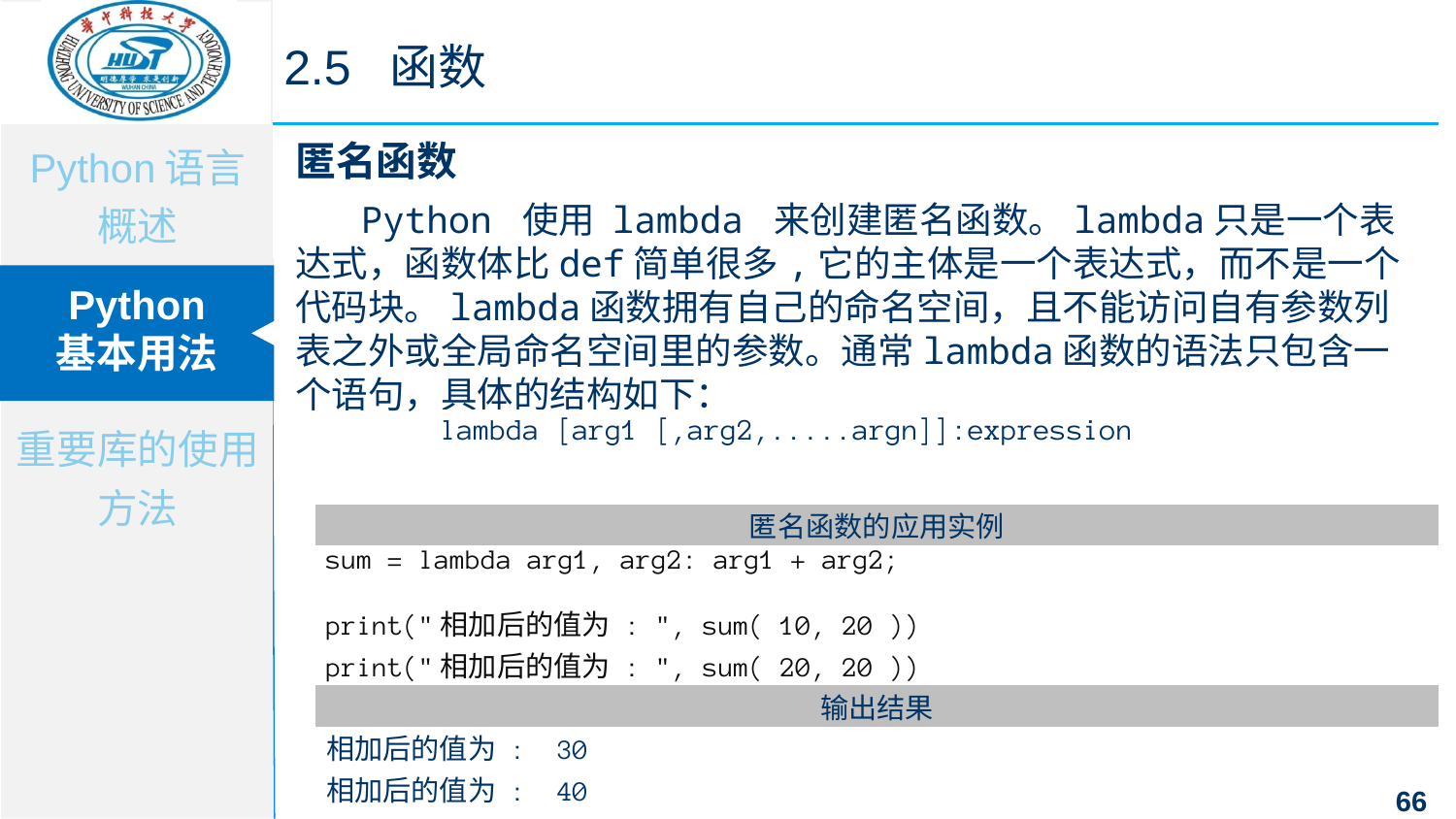

2.5  函数
匿名函数
   Python 使用 lambda 来创建匿名函数。lambda只是一个表达式，函数体比def简单很多,它的主体是一个表达式，而不是一个代码块。lambda函数拥有自己的命名空间，且不能访问自有参数列表之外或全局命名空间里的参数。通常lambda函数的语法只包含一个语句，具体的结构如下：

| lambda [arg1 [,arg2,.....argn]]:expression |
| --- |
| 匿名函数的应用实例 |
| --- |
| sum = lambda arg1, arg2: arg1 + arg2;   print("相加后的值为 : ", sum( 10, 20 )) print("相加后的值为 : ", sum( 20, 20 )) |
| 输出结果 |
| 相加后的值为 : 30 相加后的值为 : 40 |